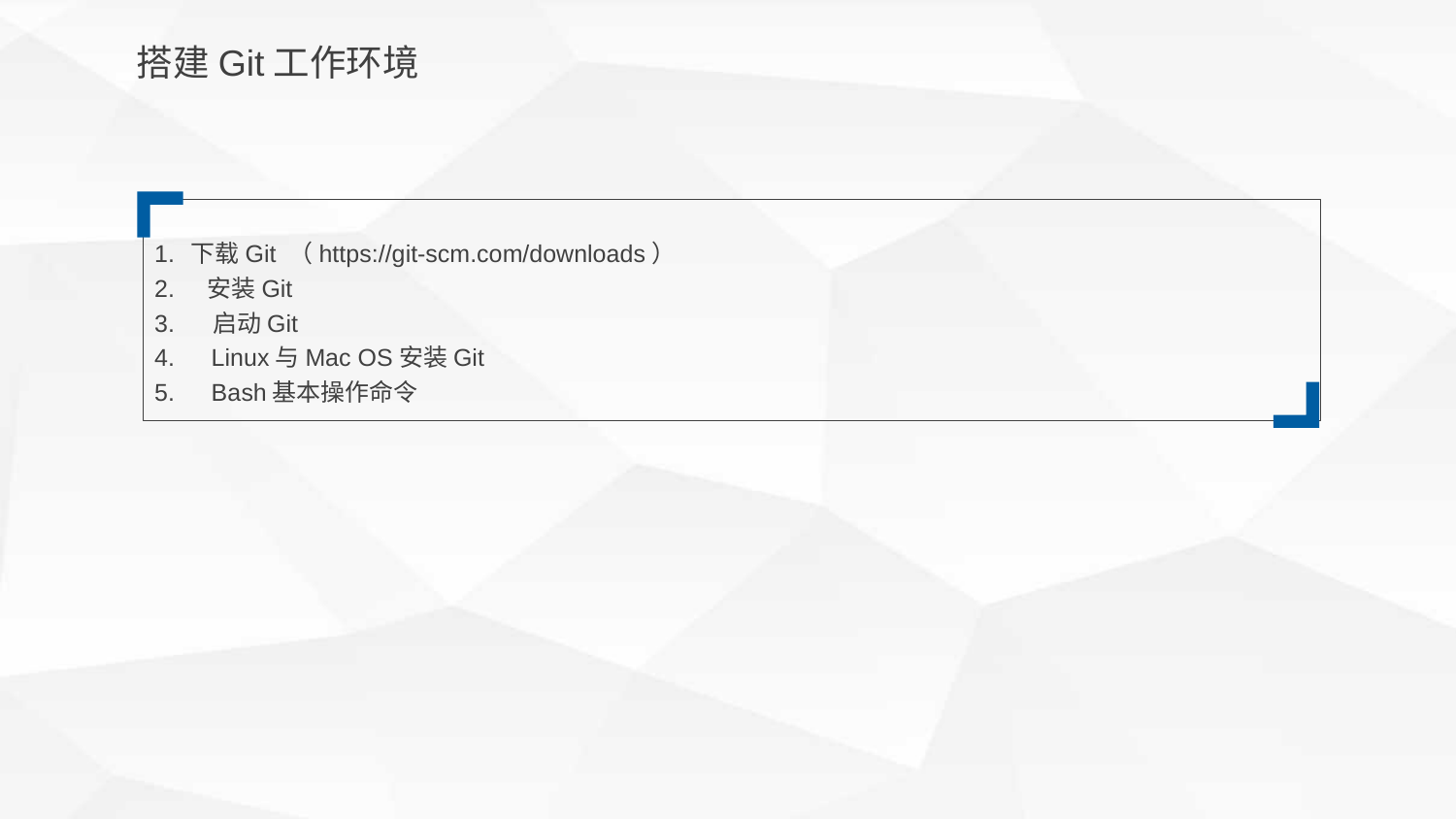

搭建Git工作环境

下载Git （https://git-scm.com/downloads）
  安装Git
   启动Git
   Linux与Mac OS安装Git
   Bash基本操作命令